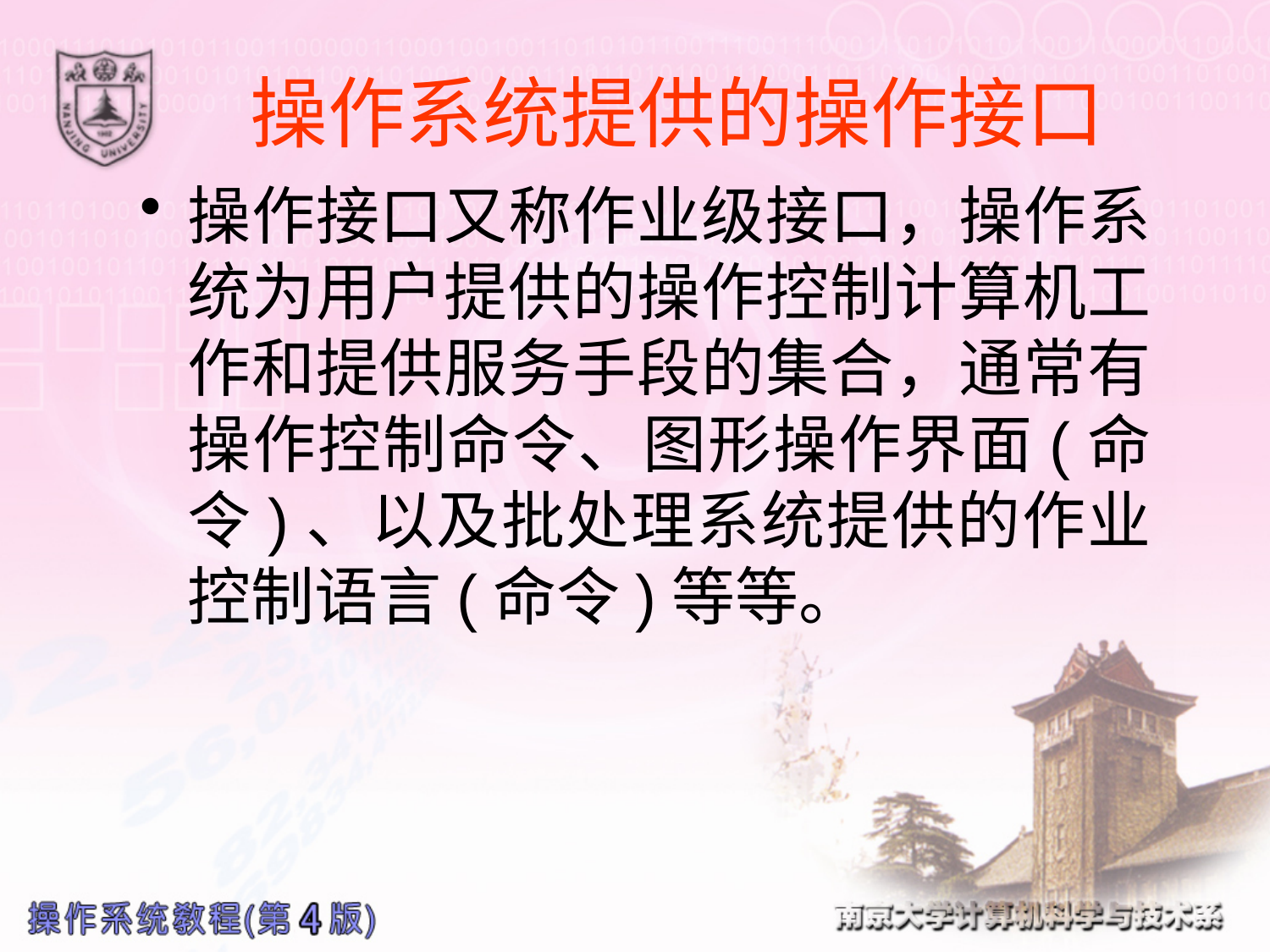

# 操作系统提供的操作接口
操作接口又称作业级接口，操作系统为用户提供的操作控制计算机工作和提供服务手段的集合，通常有操作控制命令、图形操作界面(命令)、以及批处理系统提供的作业控制语言(命令)等等。